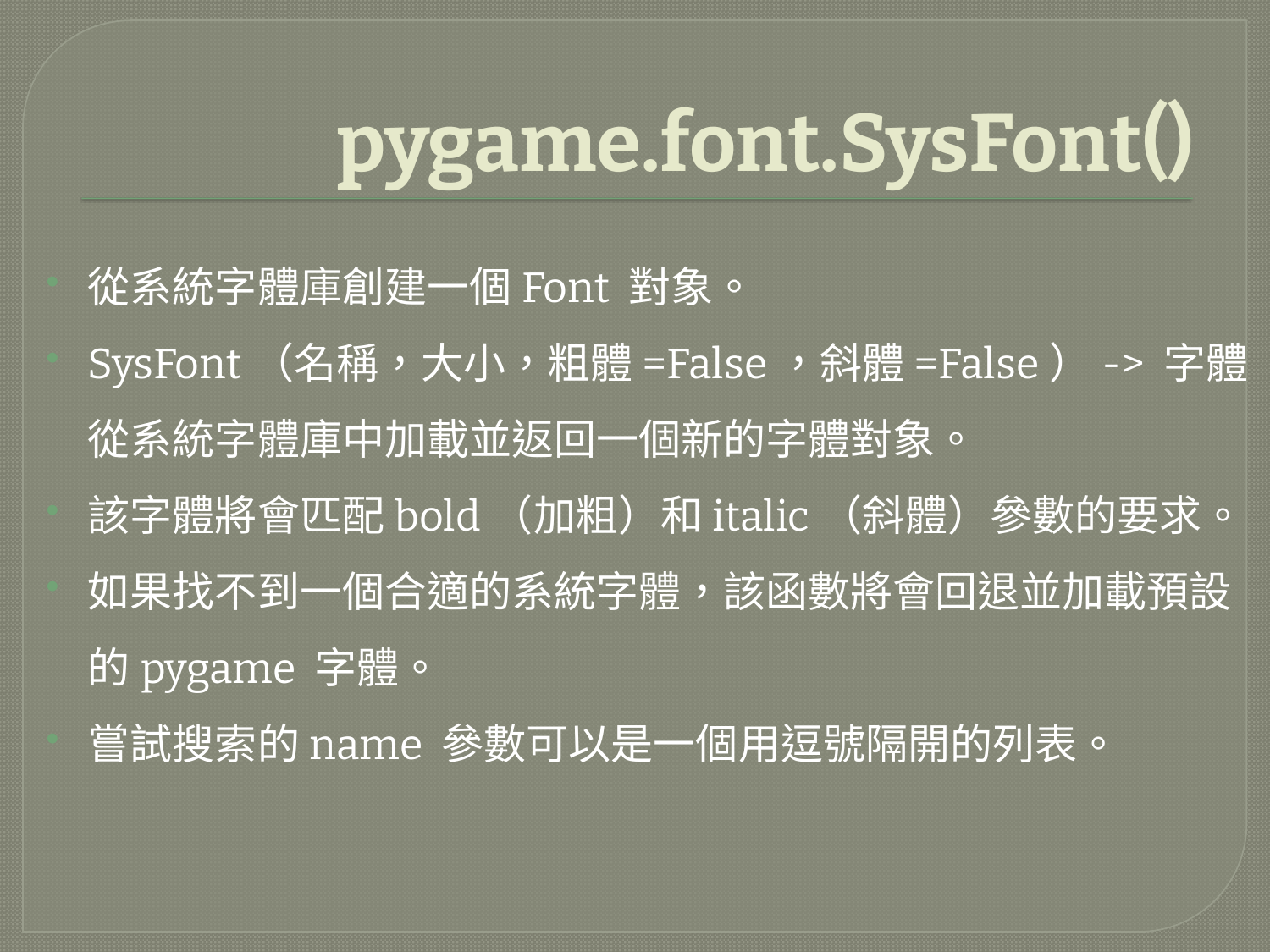

# pygame.font.SysFont()
從系統字體庫創建一個Font 對象。
SysFont（名稱，大小，粗體=False，斜體=False）-> 字體從系統字體庫中加載並返回一個新的字體對象。
該字體將會匹配bold（加粗）和italic（斜體）參數的要求。
如果找不到一個合適的系統字體，該函數將會回退並加載預設的pygame 字體。
嘗試搜索的name 參數可以是一個用逗號隔開的列表。